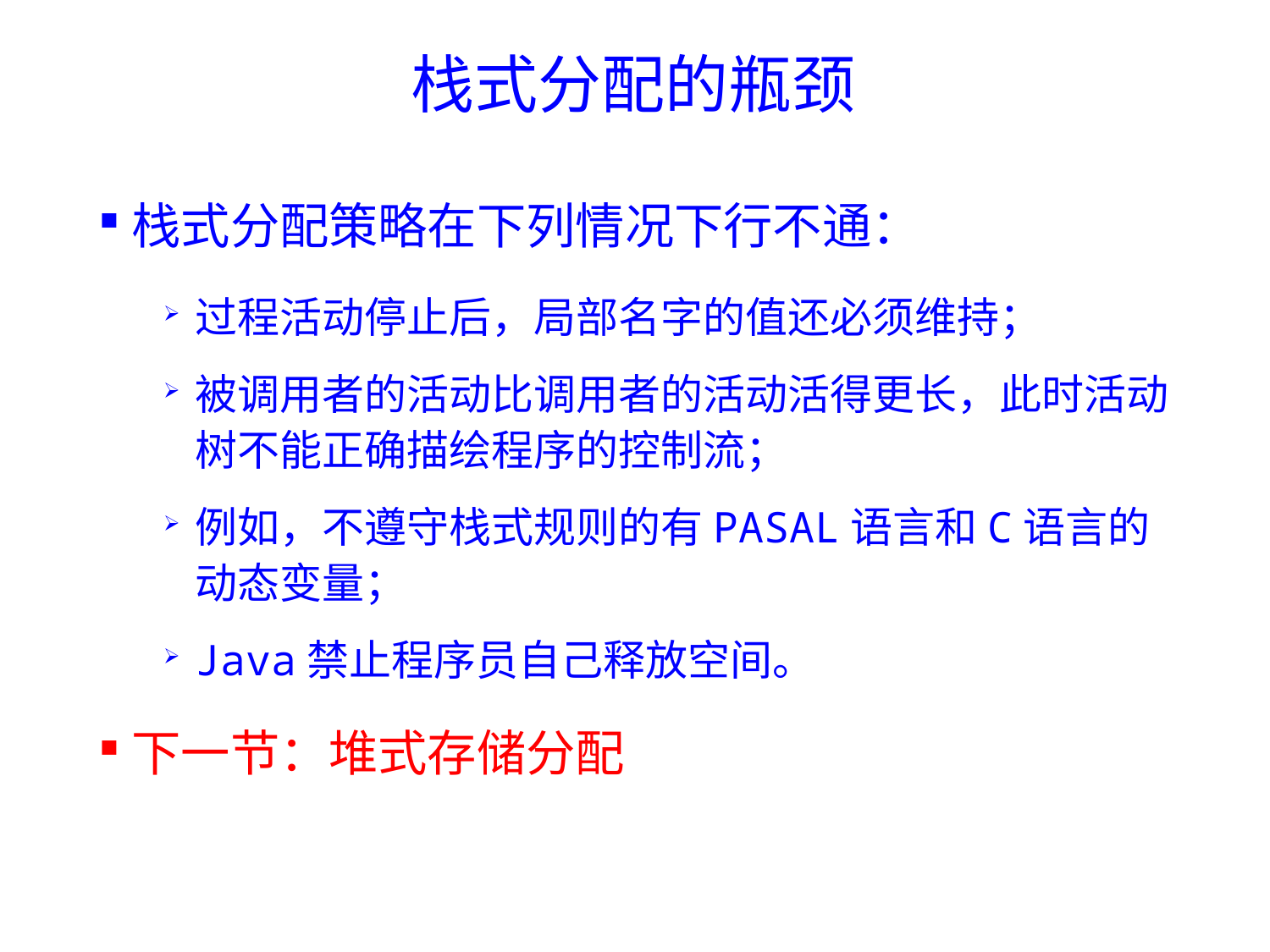

# 栈式分配的瓶颈
栈式分配策略在下列情况下行不通：
过程活动停止后，局部名字的值还必须维持；
被调用者的活动比调用者的活动活得更长，此时活动树不能正确描绘程序的控制流；
例如，不遵守栈式规则的有PASAL语言和C语言的动态变量；
Java禁止程序员自己释放空间。
下一节：堆式存储分配